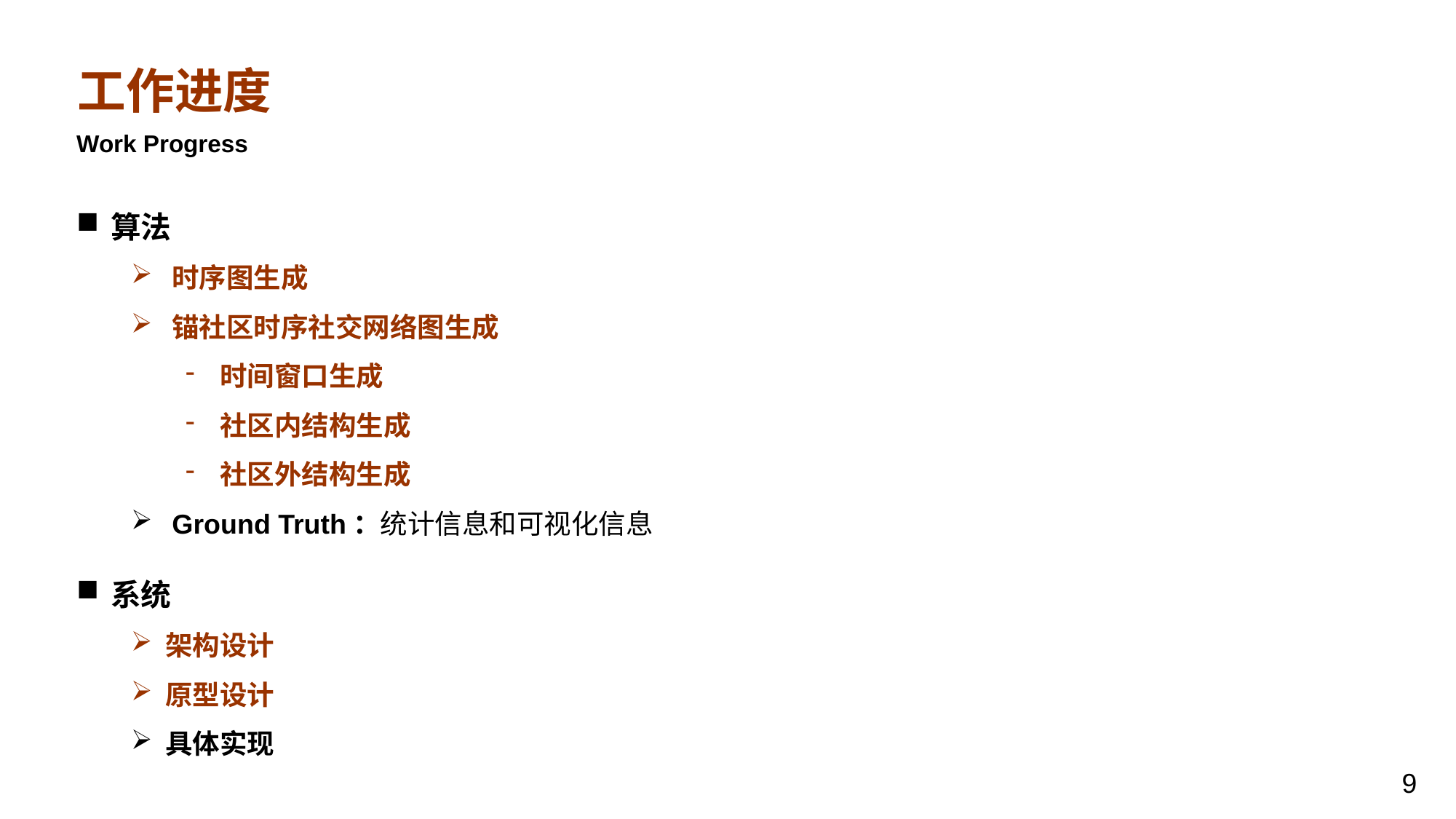

工作进度
Work Progress
算法
时序图生成
锚社区时序社交网络图生成
时间窗口生成
社区内结构生成
社区外结构生成
Ground Truth：统计信息和可视化信息
系统
架构设计
原型设计
具体实现
9